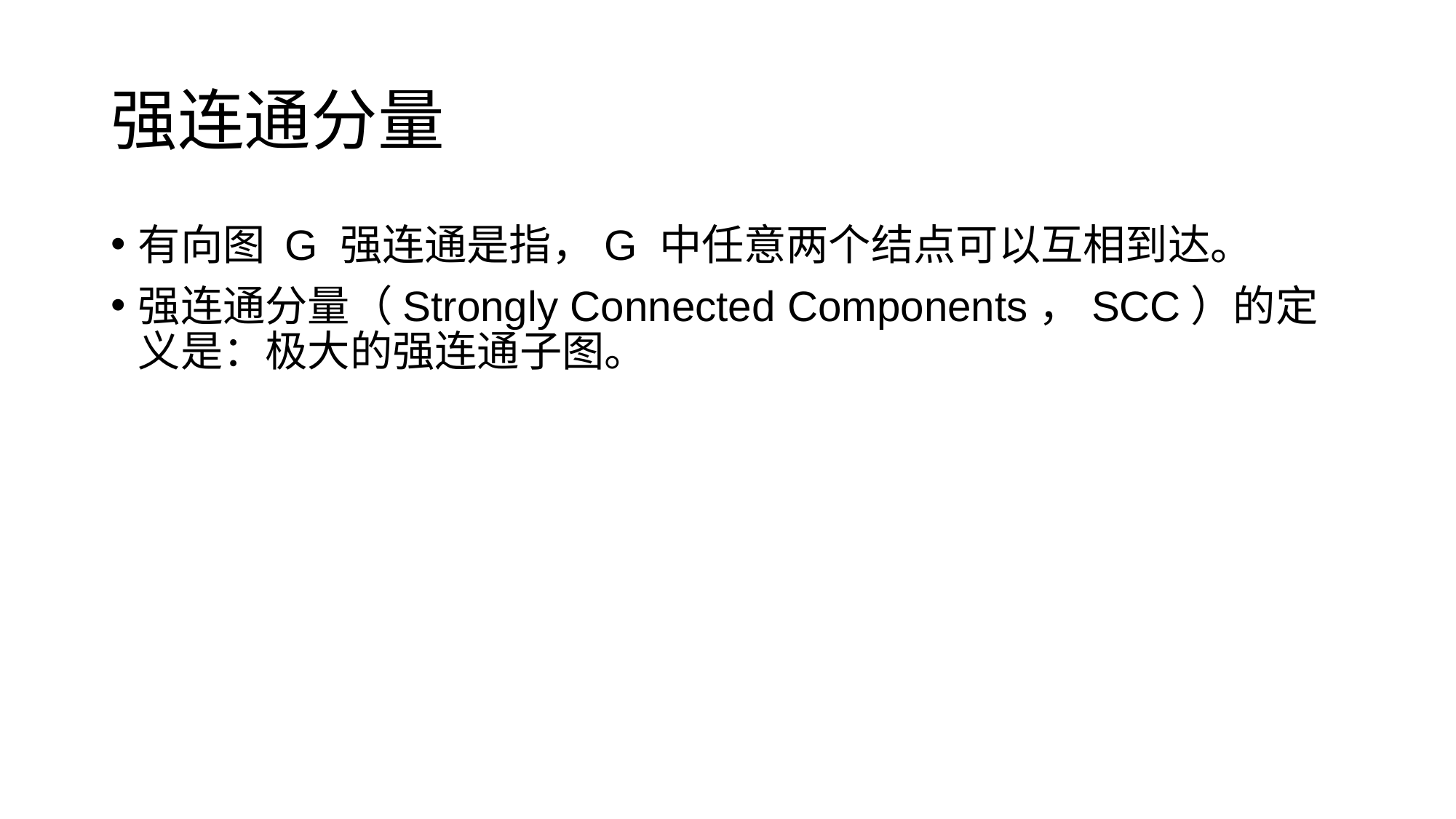

# 强连通分量
有向图 G 强连通是指，G 中任意两个结点可以互相到达。
强连通分量（Strongly Connected Components，SCC）的定义是：极大的强连通子图。